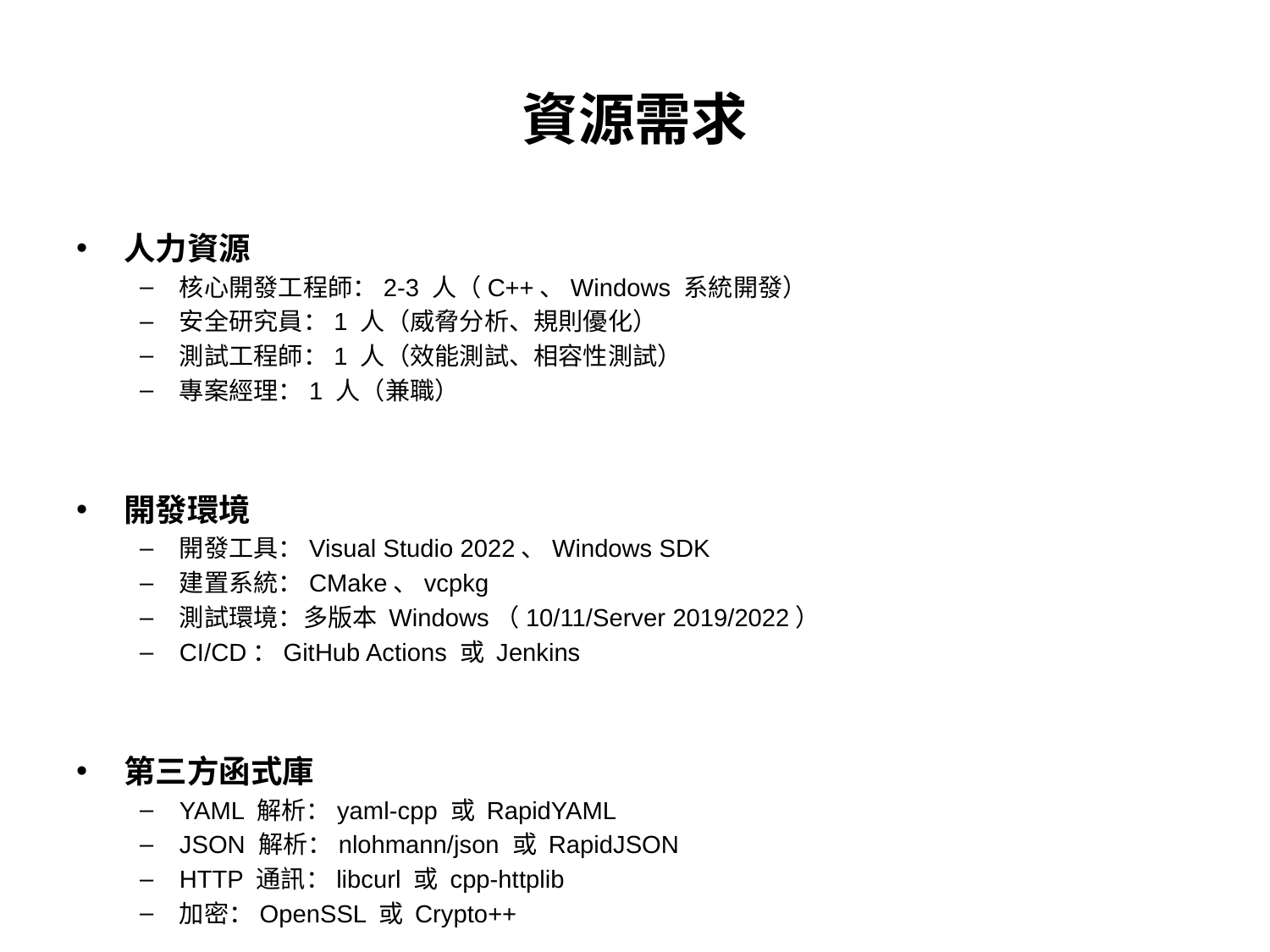

# 資源需求
人力資源
核心開發工程師：2-3 人（C++、Windows 系統開發）
安全研究員：1 人（威脅分析、規則優化）
測試工程師：1 人（效能測試、相容性測試）
專案經理：1 人（兼職）

開發環境
開發工具：Visual Studio 2022、Windows SDK
建置系統：CMake、vcpkg
測試環境：多版本 Windows（10/11/Server 2019/2022）
CI/CD：GitHub Actions 或 Jenkins

第三方函式庫
YAML 解析：yaml-cpp 或 RapidYAML
JSON 解析：nlohmann/json 或 RapidJSON
HTTP 通訊：libcurl 或 cpp-httplib
加密：OpenSSL 或 Crypto++

硬體資源
開發機：8 核心 CPU、32GB RAM、SSD
測試機：多台虛擬機（不同 Windows 版本）
效能測試機：16 核心 CPU、64GB RAM